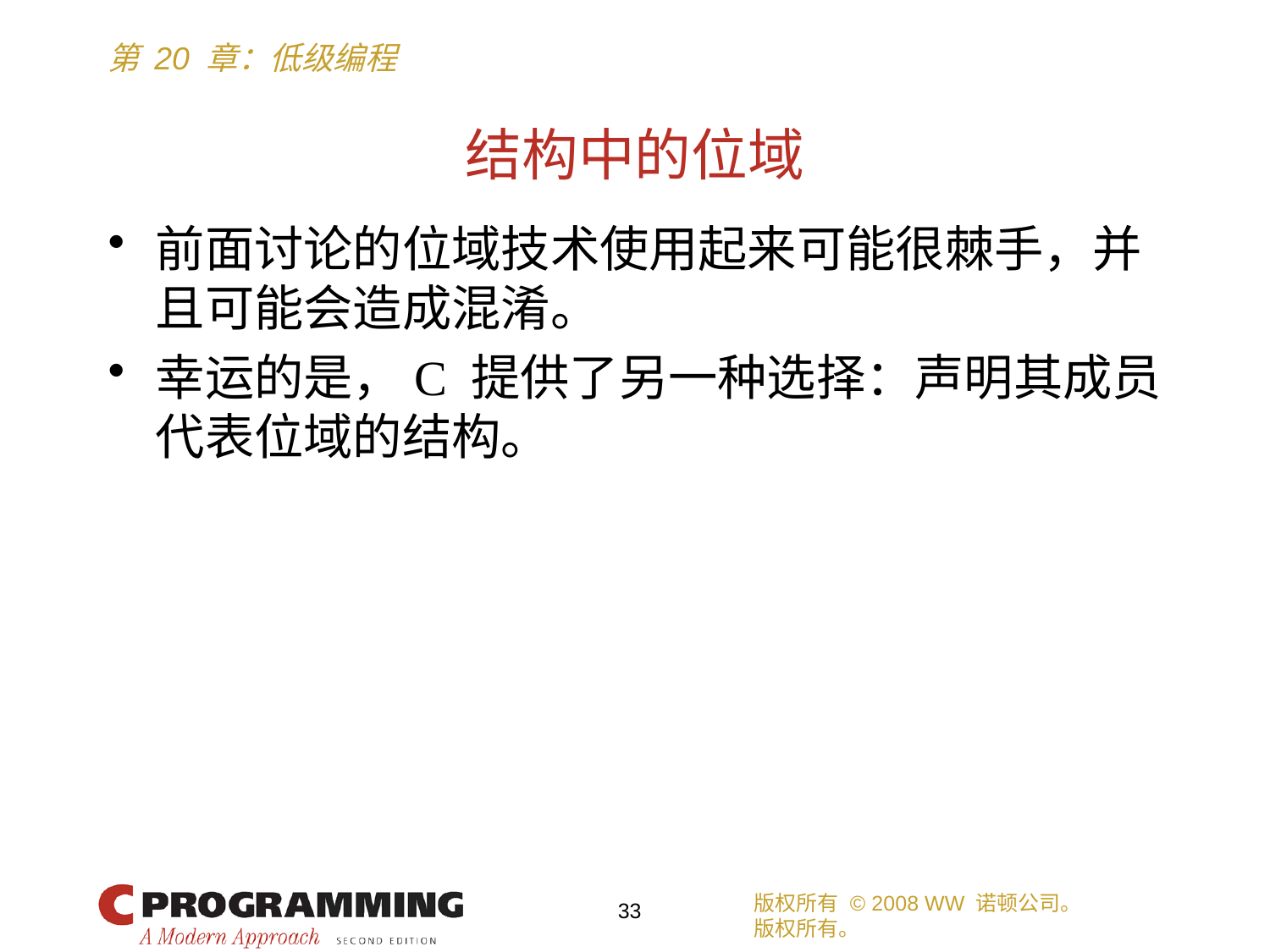

# 结构中的位域
前面讨论的位域技术使用起来可能很棘手，并且可能会造成混淆。
幸运的是，C 提供了另一种选择：声明其成员代表位域的结构。

版权所有 © 2008 WW 诺顿公司。
版权所有。
33